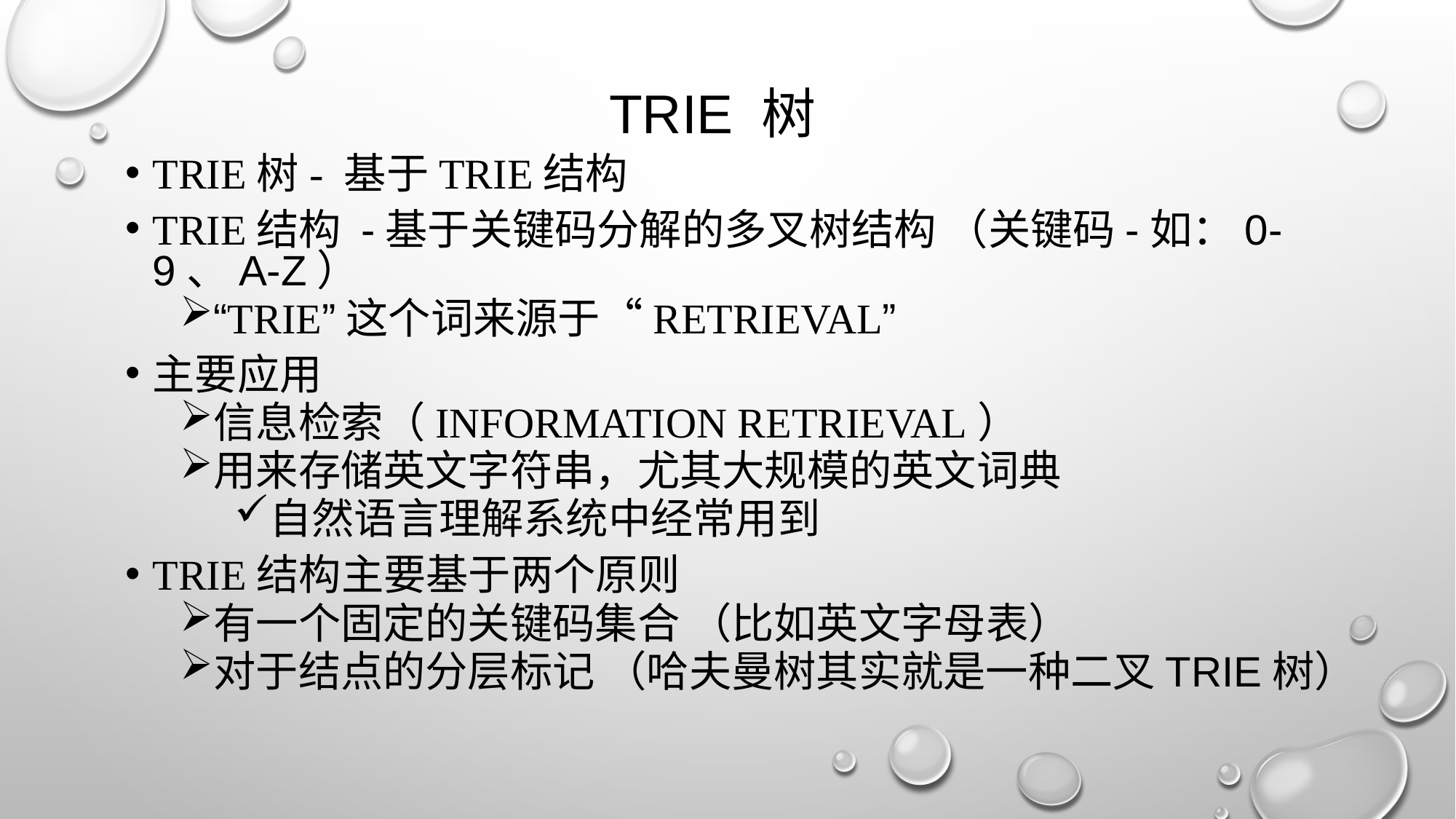

TRIE 树
TRIE树- 基于TRIE结构
Trie结构 -基于关键码分解的多叉树结构 （关键码-如：0-9、a-z）
“trie”这个词来源于“retrieval”
主要应用
信息检索（information retrieval）
用来存储英文字符串，尤其大规模的英文词典
自然语言理解系统中经常用到
Trie结构主要基于两个原则
有一个固定的关键码集合 （比如英文字母表）
对于结点的分层标记 （哈夫曼树其实就是一种二叉TRIE树）